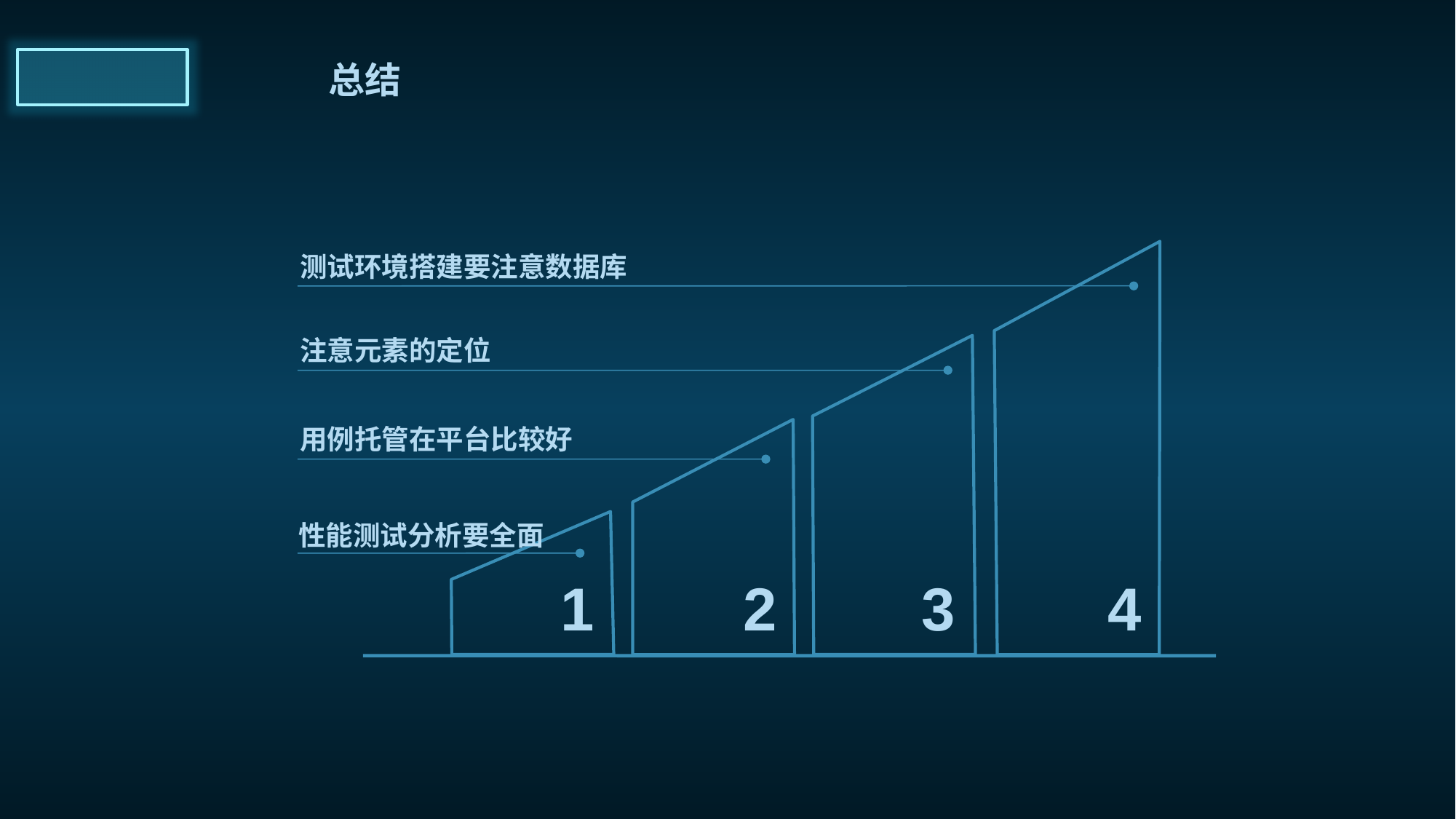

总结
测试环境搭建要注意数据库

4

注意元素的定位

3

用例托管在平台比较好

2

性能测试分析要全面

1